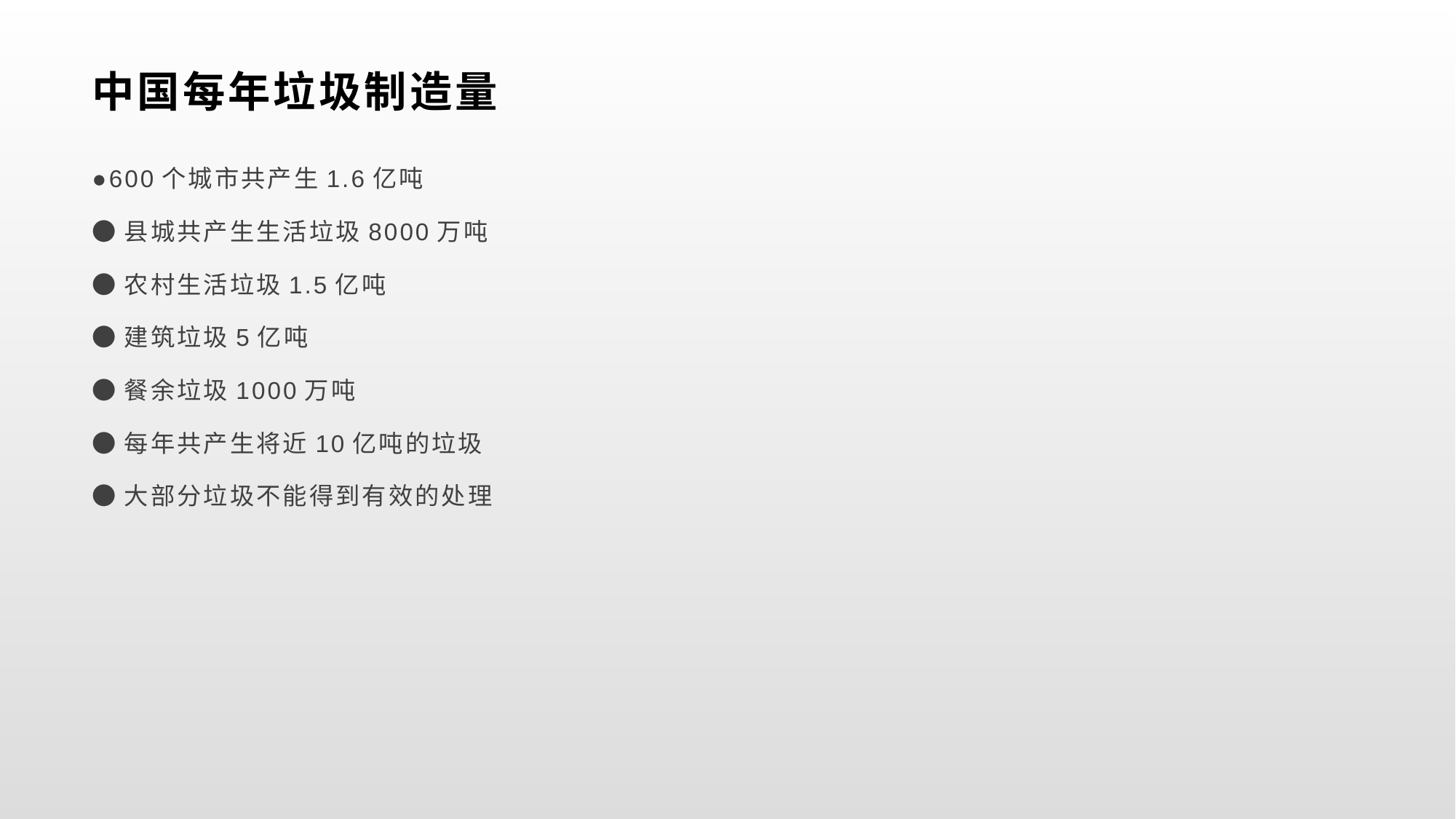

# 中国每年垃圾制造量
●600个城市共产生1.6亿吨
●县城共产生生活垃圾8000万吨
●农村生活垃圾1.5亿吨
●建筑垃圾5亿吨
●餐余垃圾1000万吨
●每年共产生将近10亿吨的垃圾
●大部分垃圾不能得到有效的处理